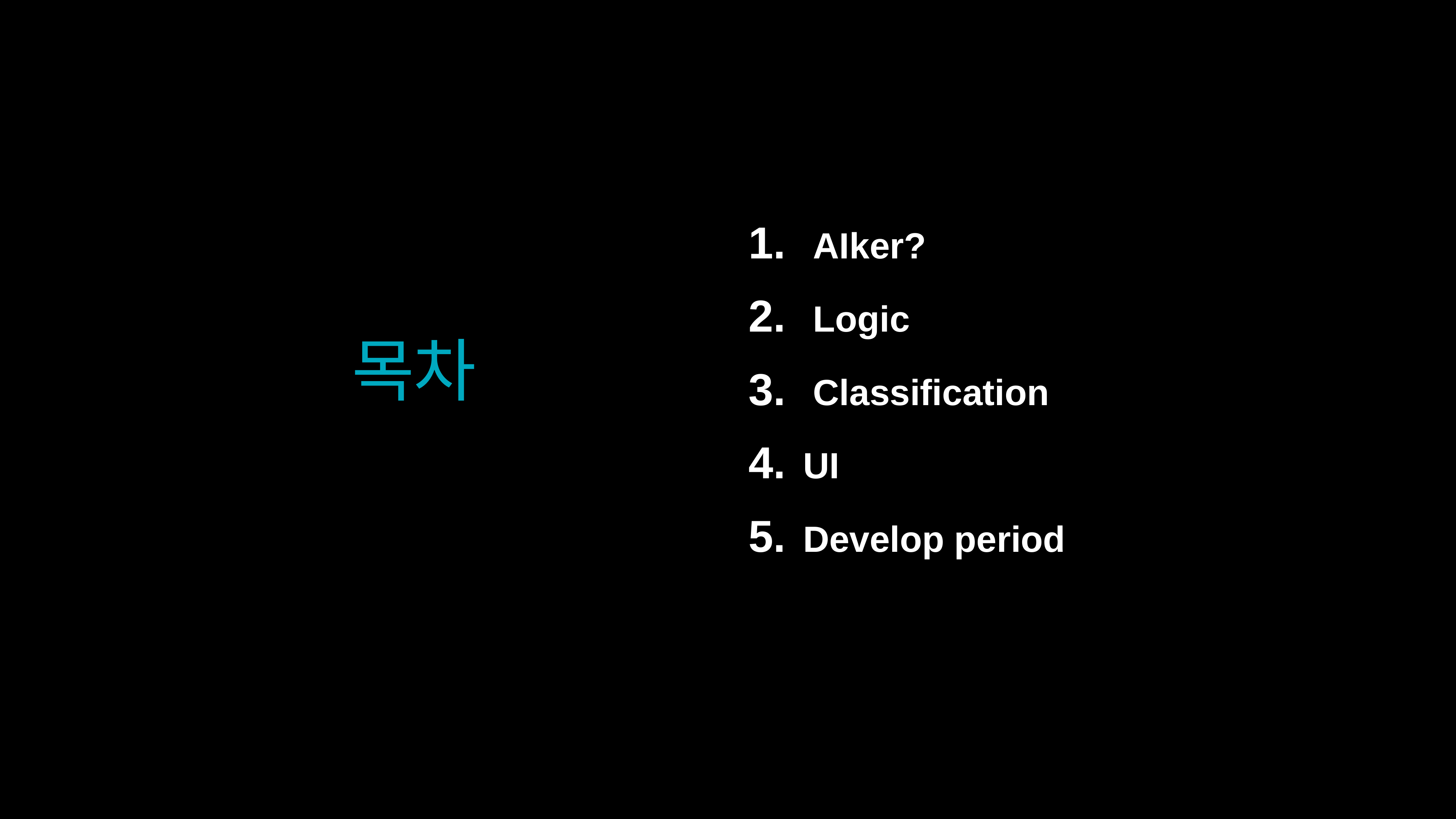

AIker?
 Logic
 Classification
UI
Develop period
# 목차